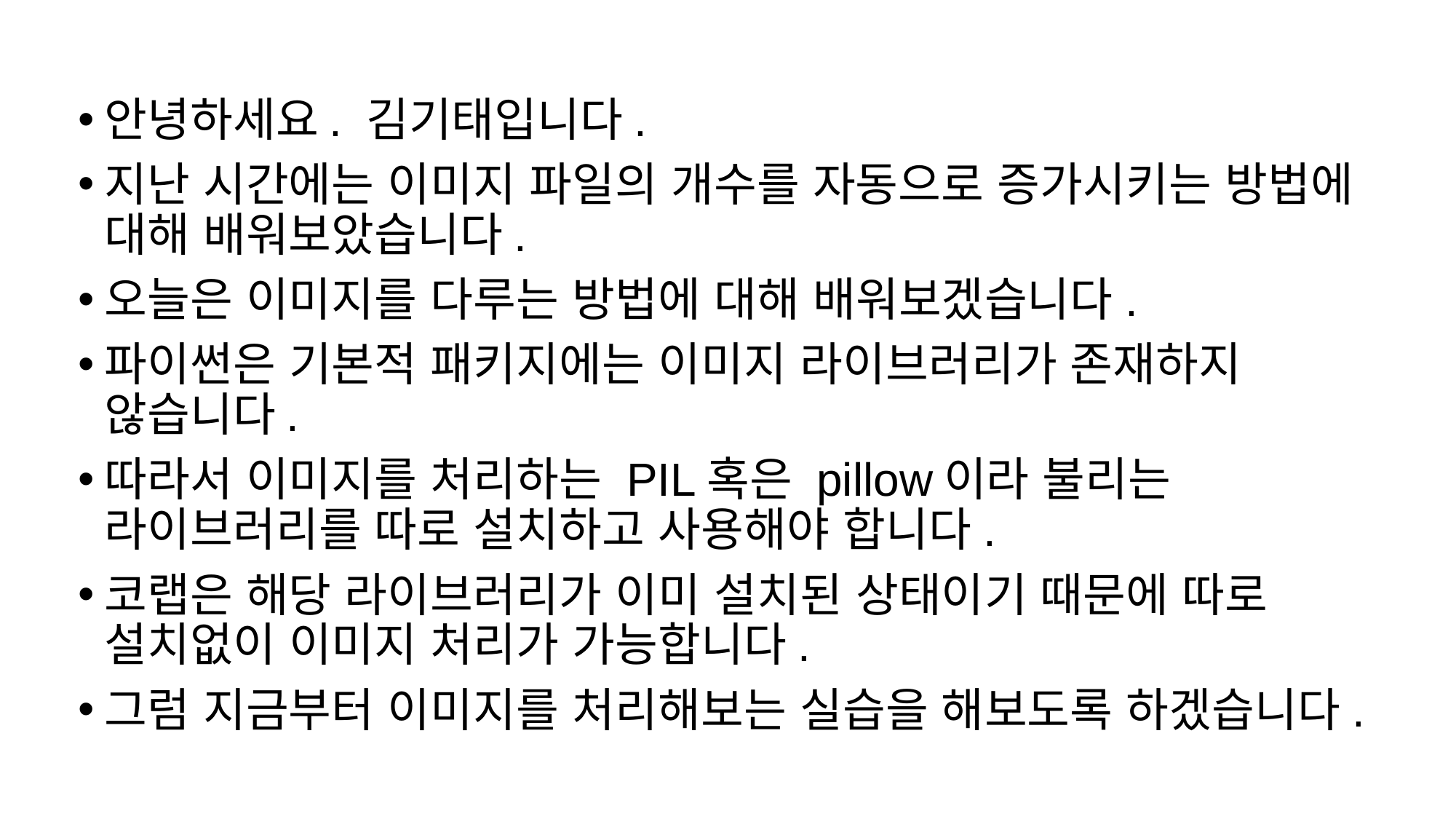

안녕하세요. 김기태입니다.
지난 시간에는 이미지 파일의 개수를 자동으로 증가시키는 방법에 대해 배워보았습니다.
오늘은 이미지를 다루는 방법에 대해 배워보겠습니다.
파이썬은 기본적 패키지에는 이미지 라이브러리가 존재하지 않습니다.
따라서 이미지를 처리하는 PIL혹은 pillow이라 불리는 라이브러리를 따로 설치하고 사용해야 합니다.
코랩은 해당 라이브러리가 이미 설치된 상태이기 때문에 따로 설치없이 이미지 처리가 가능합니다.
그럼 지금부터 이미지를 처리해보는 실습을 해보도록 하겠습니다.